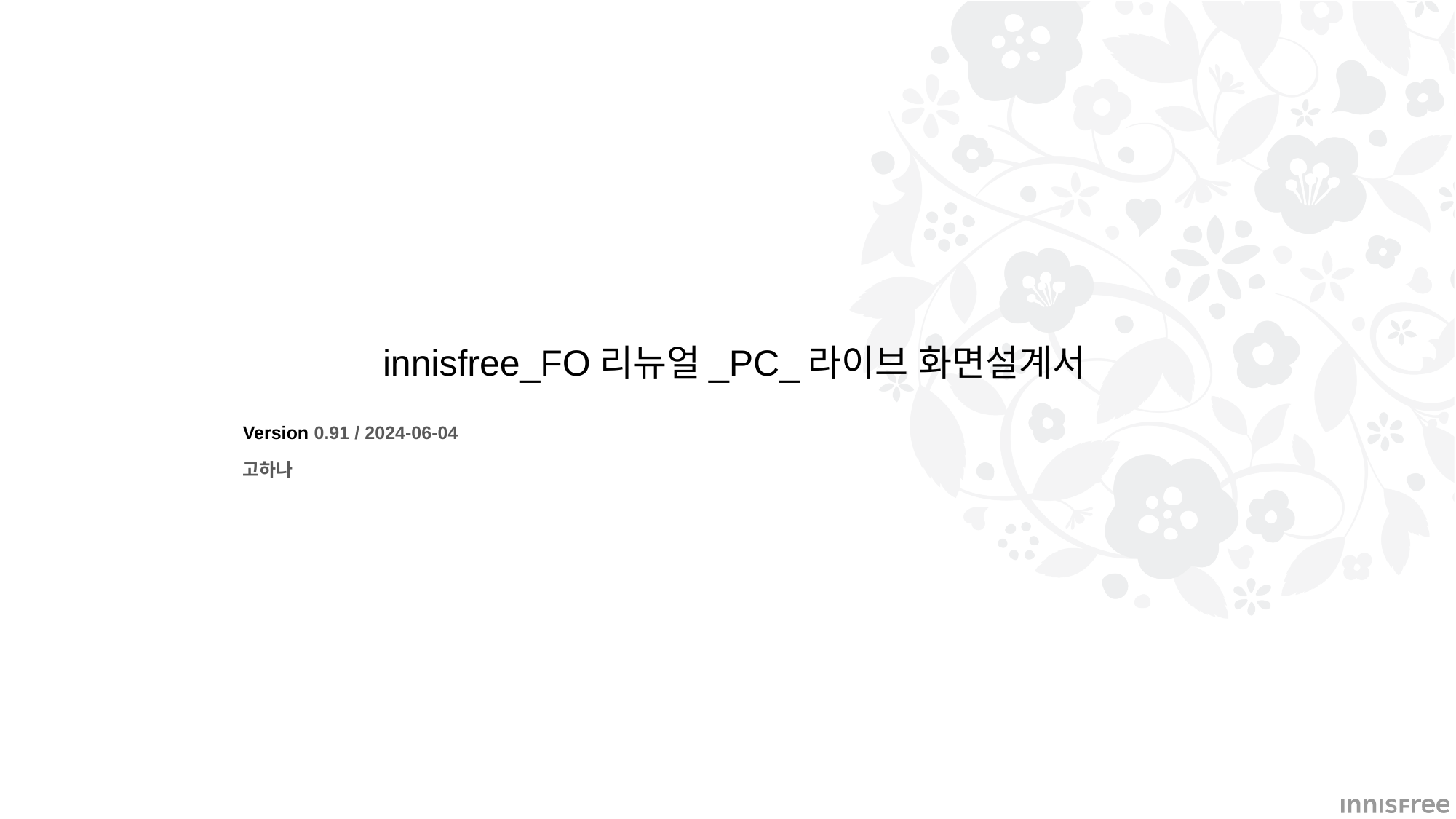

innisfree_FO리뉴얼_PC_라이브 화면설계서
Version 0.91 / 2024-06-04
고하나